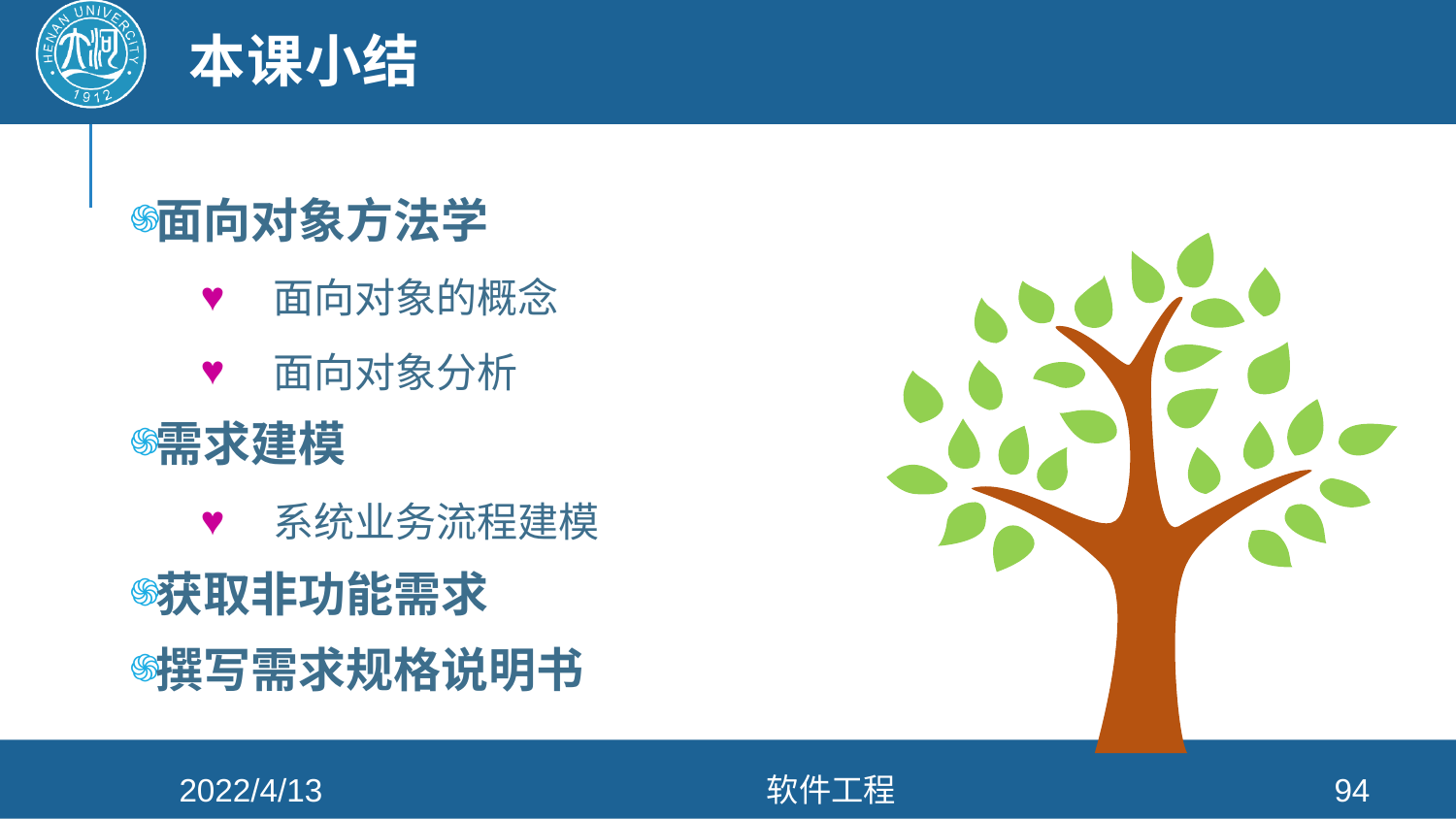

# 本课小结
面向对象方法学
面向对象的概念
面向对象分析
需求建模
系统业务流程建模
获取非功能需求
撰写需求规格说明书

2022/4/13
软件工程
94